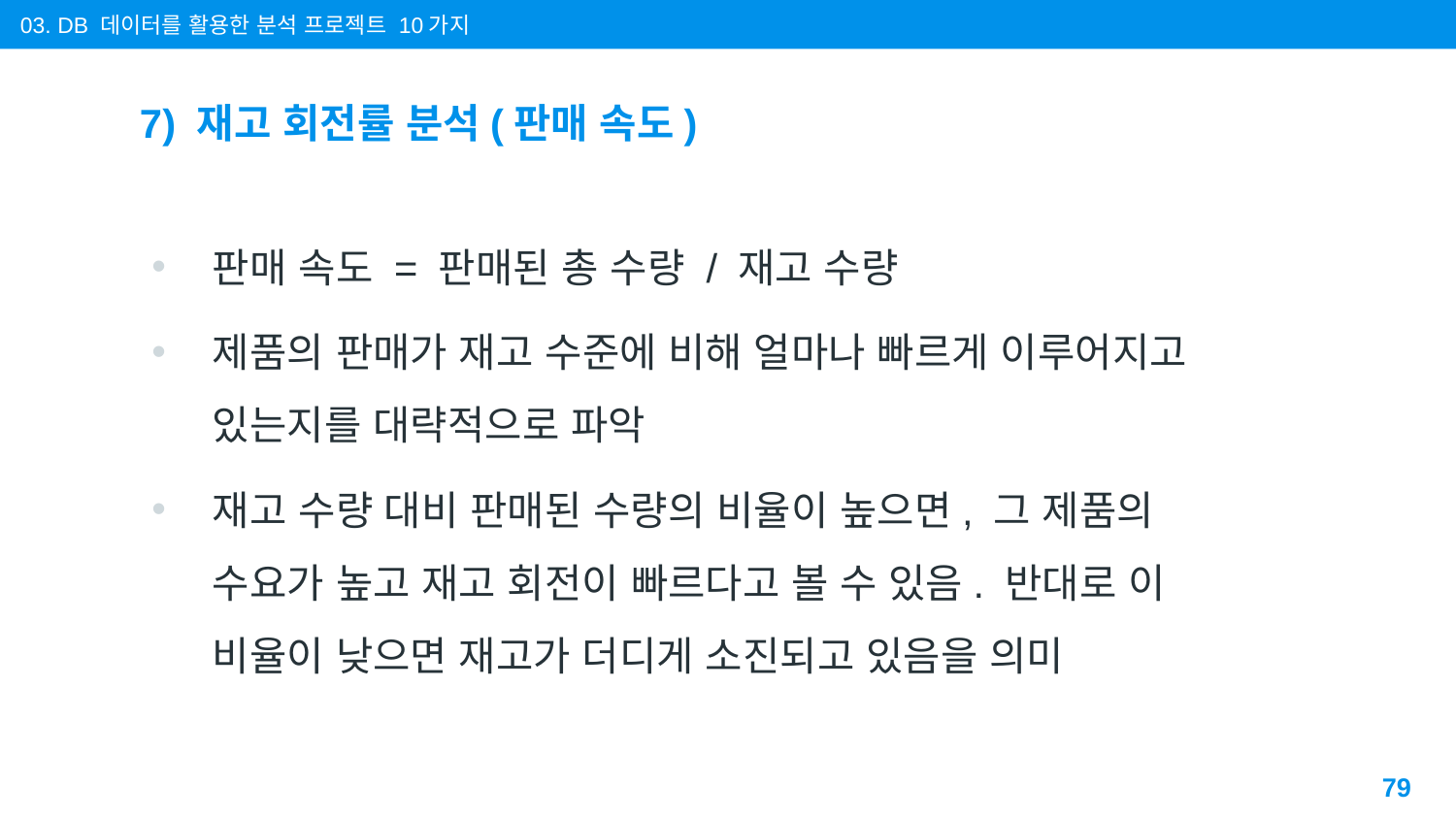

03. DB 데이터를 활용한 분석 프로젝트 10가지
# 7) 재고 회전률 분석(판매 속도)
판매 속도 = 판매된 총 수량 / 재고 수량
제품의 판매가 재고 수준에 비해 얼마나 빠르게 이루어지고 있는지를 대략적으로 파악
재고 수량 대비 판매된 수량의 비율이 높으면, 그 제품의 수요가 높고 재고 회전이 빠르다고 볼 수 있음. 반대로 이 비율이 낮으면 재고가 더디게 소진되고 있음을 의미
79